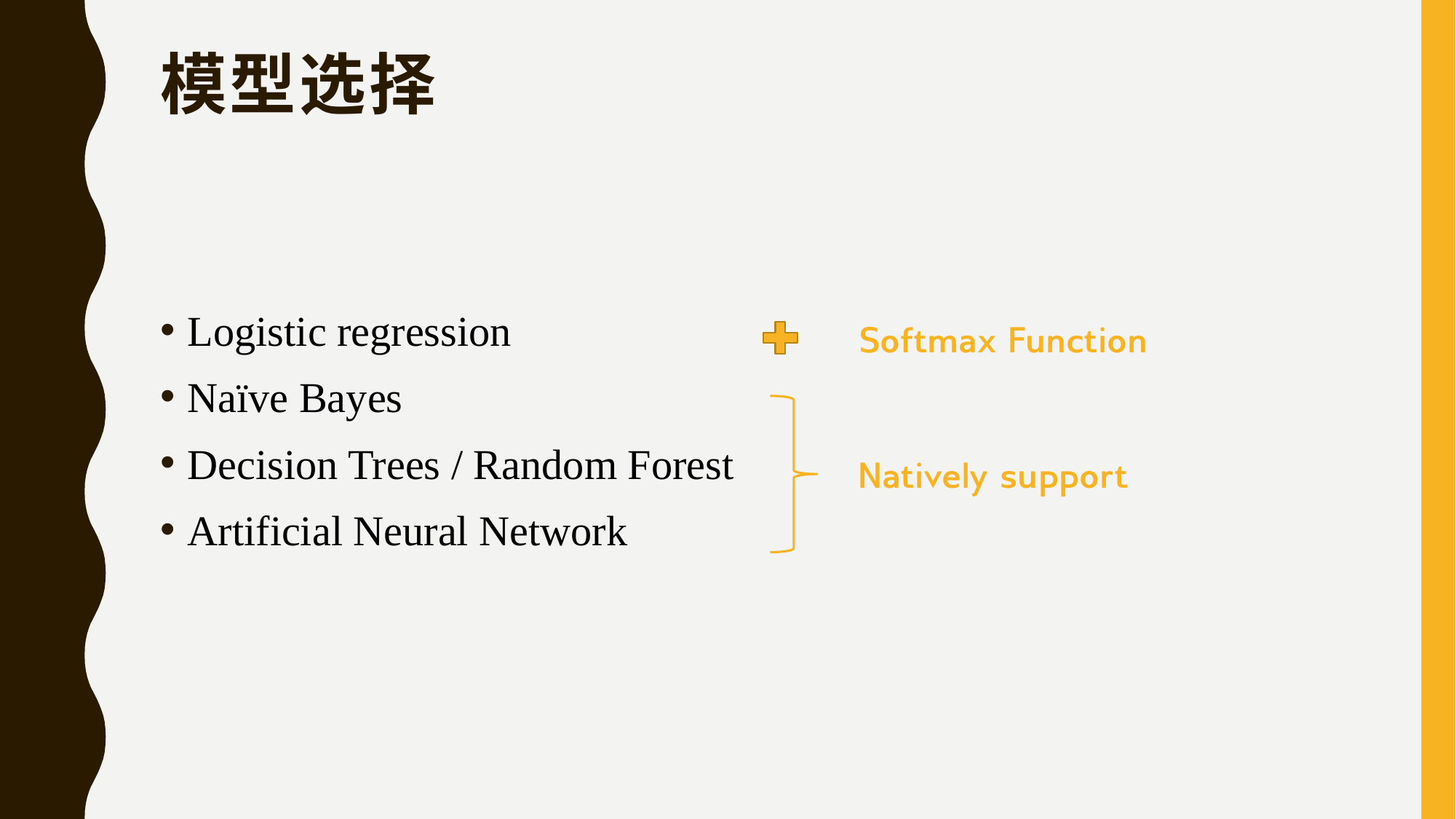

# 模型选择
Logistic regression
Naïve Bayes
Decision Trees / Random Forest
Artificial Neural Network

Softmax Function

Natively support